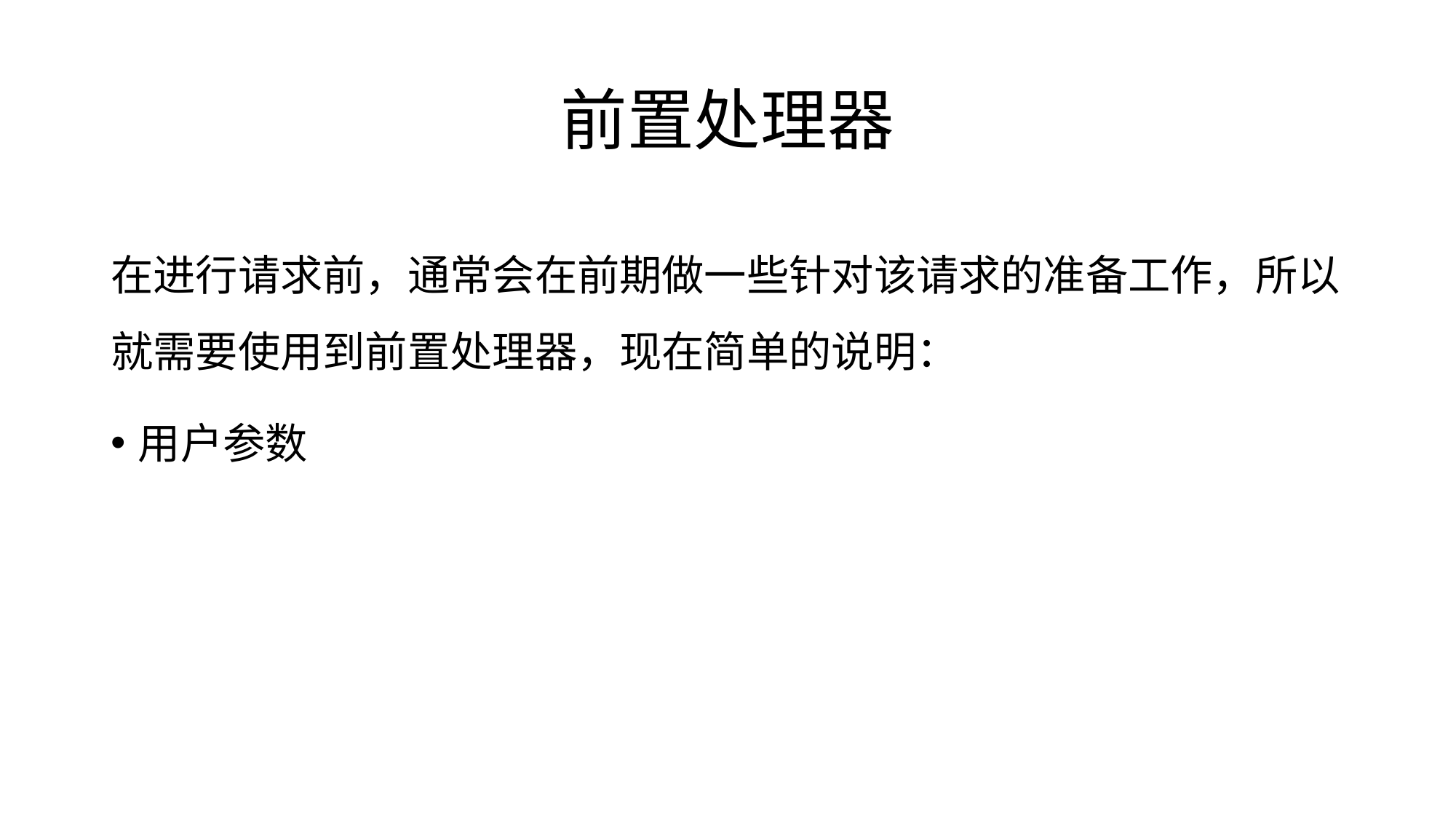

# 前置处理器
在进行请求前，通常会在前期做一些针对该请求的准备工作，所以就需要使用到前置处理器，现在简单的说明：
用户参数